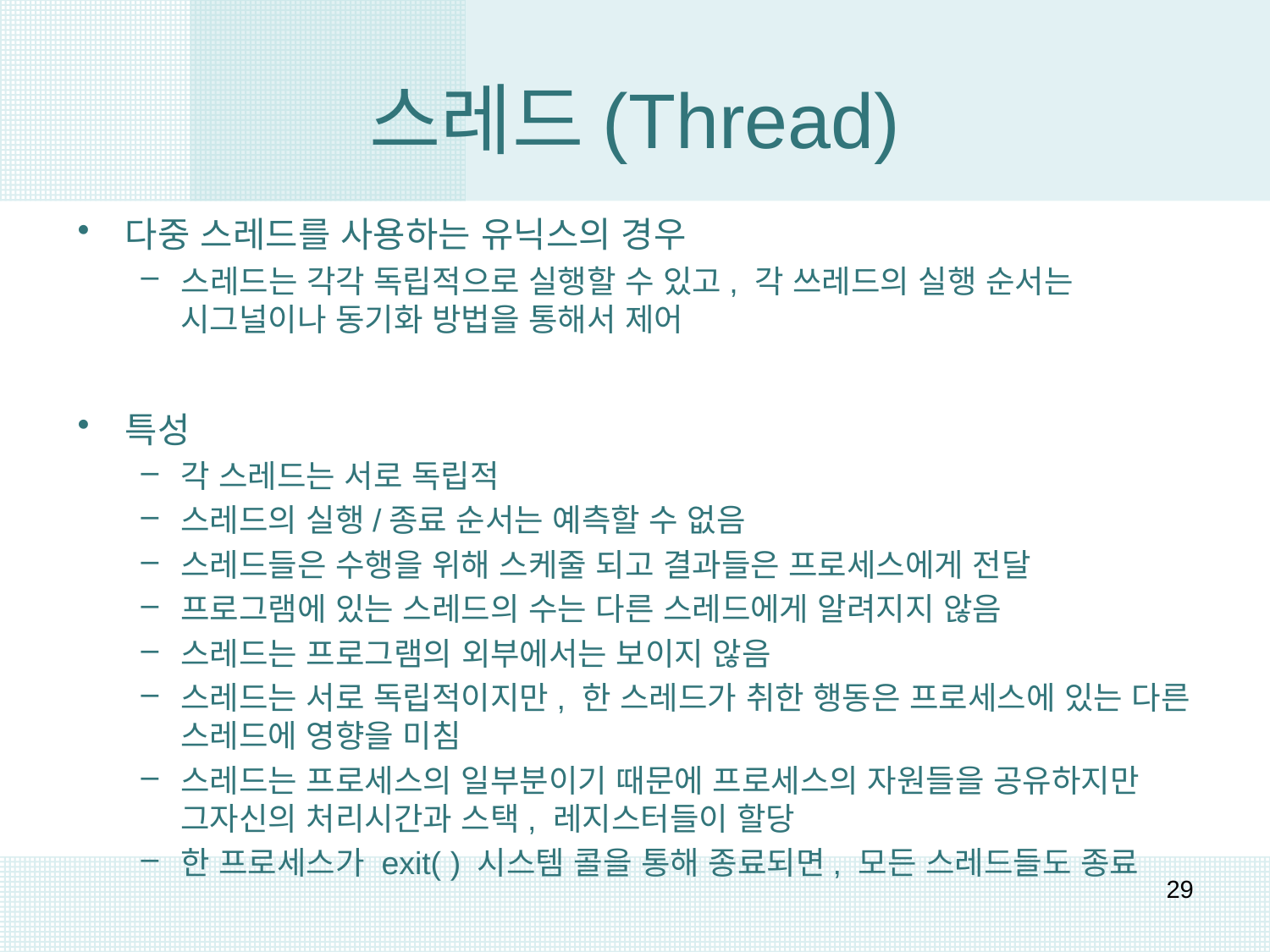

# 스레드(Thread)
다중 스레드를 사용하는 유닉스의 경우
스레드는 각각 독립적으로 실행할 수 있고, 각 쓰레드의 실행 순서는 시그널이나 동기화 방법을 통해서 제어

특성
각 스레드는 서로 독립적
스레드의 실행/종료 순서는 예측할 수 없음
스레드들은 수행을 위해 스케줄 되고 결과들은 프로세스에게 전달
프로그램에 있는 스레드의 수는 다른 스레드에게 알려지지 않음
스레드는 프로그램의 외부에서는 보이지 않음
스레드는 서로 독립적이지만, 한 스레드가 취한 행동은 프로세스에 있는 다른 스레드에 영향을 미침
스레드는 프로세스의 일부분이기 때문에 프로세스의 자원들을 공유하지만 그자신의 처리시간과 스택, 레지스터들이 할당
한 프로세스가 exit( ) 시스템 콜을 통해 종료되면, 모든 스레드들도 종료

29